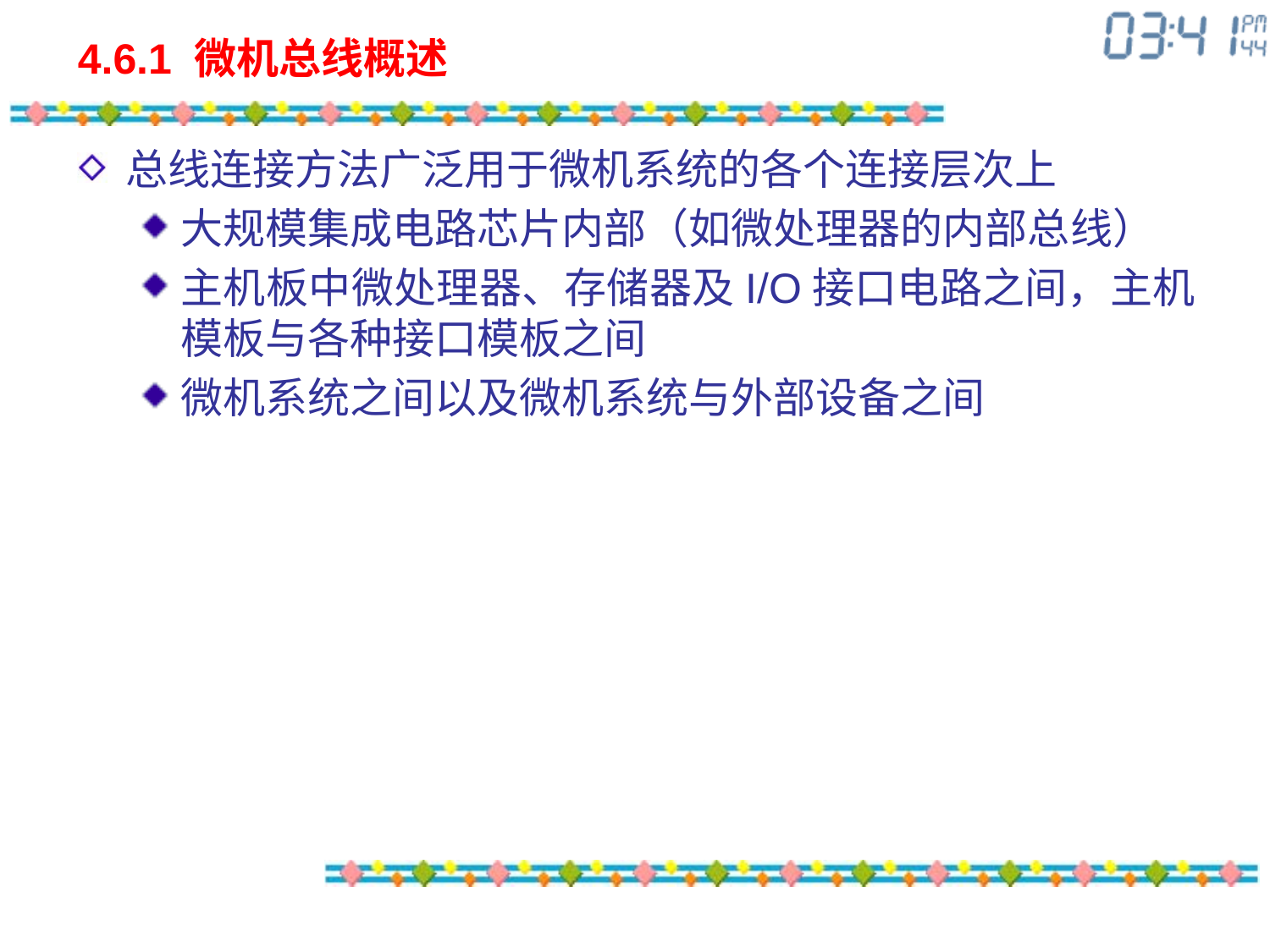

# 4.6.1 微机总线概述
总线连接方法广泛用于微机系统的各个连接层次上
大规模集成电路芯片内部（如微处理器的内部总线）
主机板中微处理器、存储器及I/O接口电路之间，主机模板与各种接口模板之间
微机系统之间以及微机系统与外部设备之间